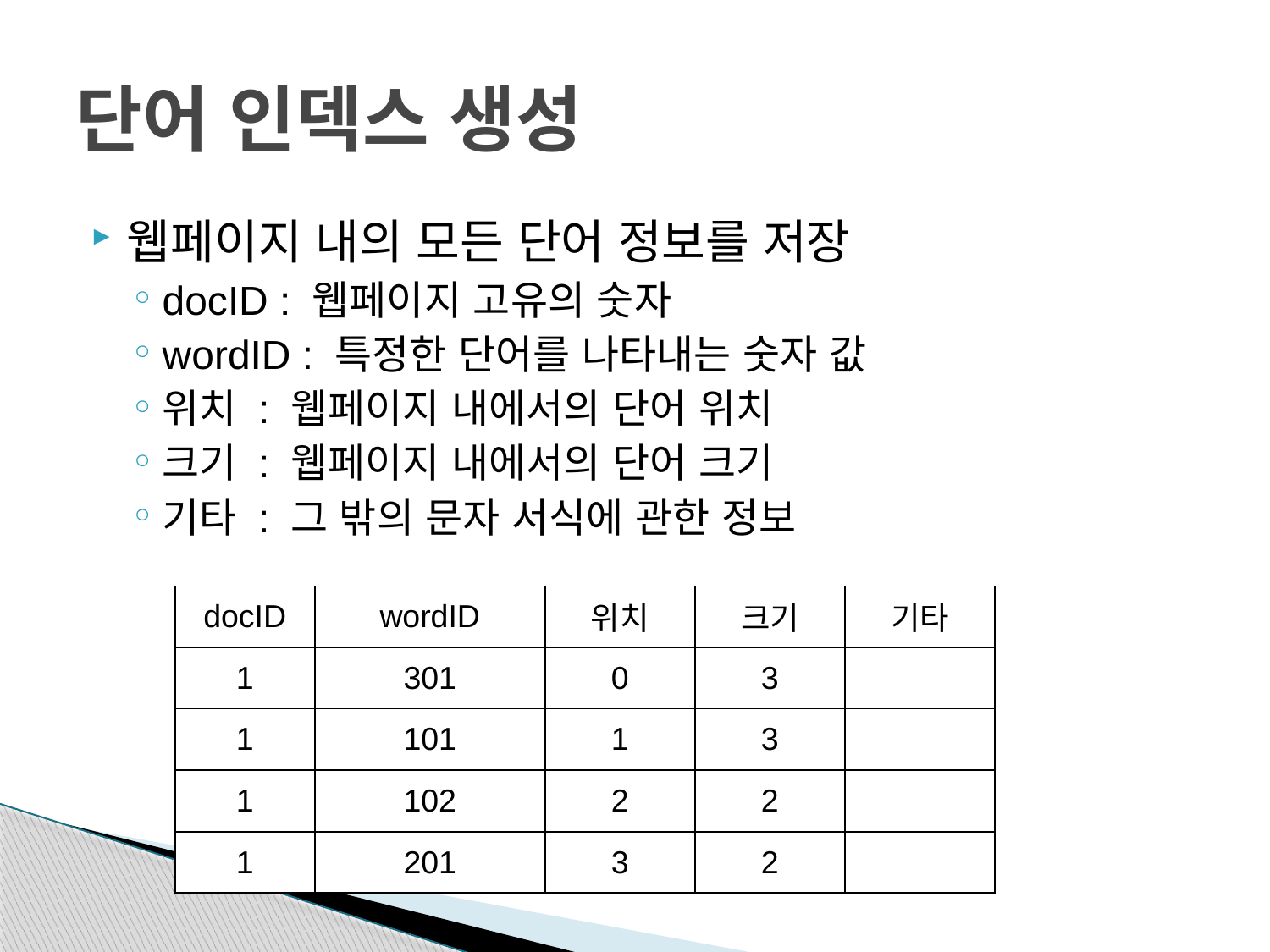

# 단어 인덱스 생성
웹페이지 내의 모든 단어 정보를 저장
docID : 웹페이지 고유의 숫자
wordID : 특정한 단어를 나타내는 숫자 값
위치 : 웹페이지 내에서의 단어 위치
크기 : 웹페이지 내에서의 단어 크기
기타 : 그 밖의 문자 서식에 관한 정보

| docID | wordID | 위치 | 크기 | 기타 |
| --- | --- | --- | --- | --- |
| 1 | 301 | 0 | 3 |  |
| 1 | 101 | 1 | 3 |  |
| 1 | 102 | 2 | 2 |  |
| 1 | 201 | 3 | 2 |  |